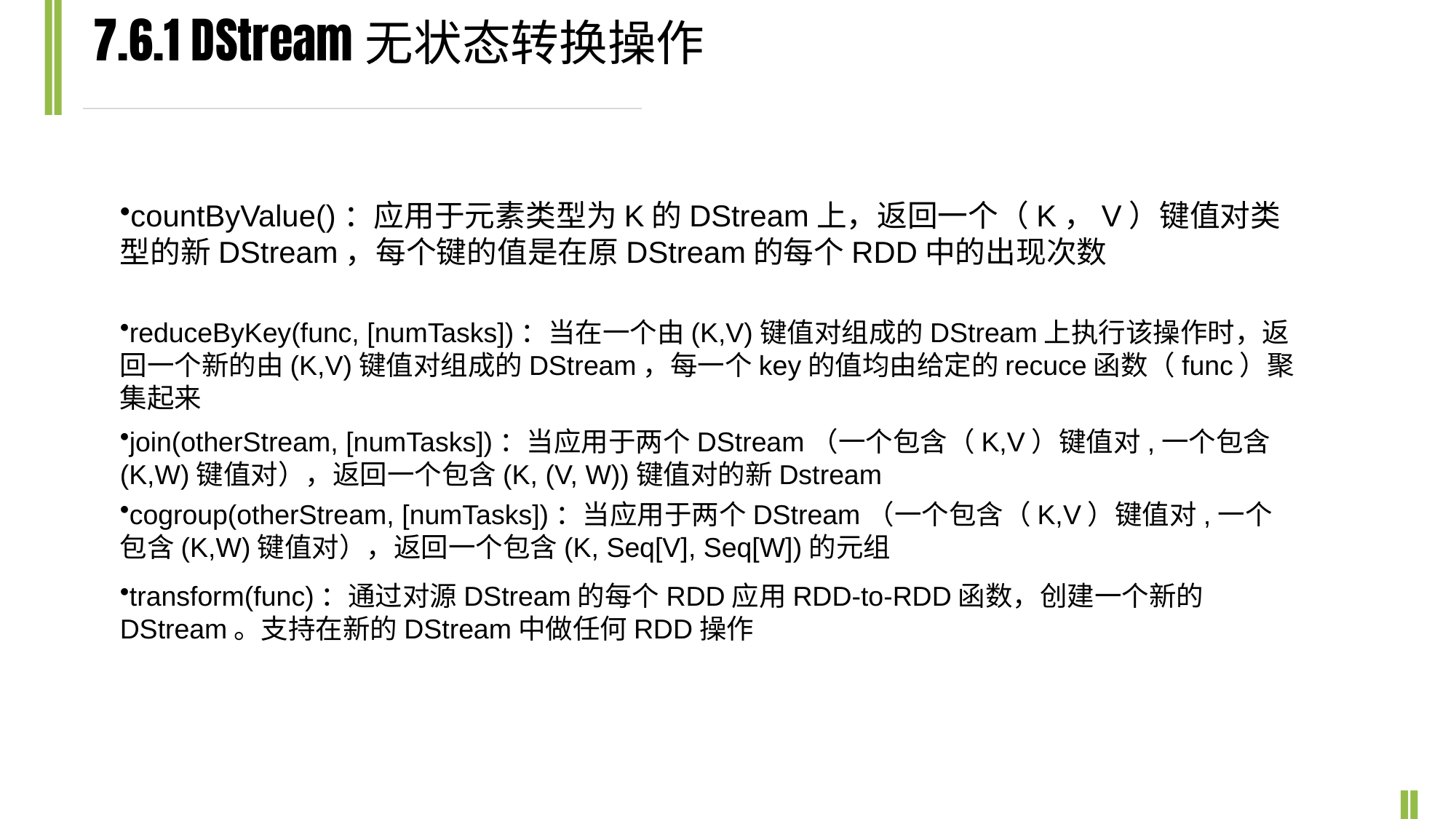

7.6.1 DStream无状态转换操作

countByValue()：应用于元素类型为K的DStream上，返回一个（K，V）键值对类型的新DStream，每个键的值是在原DStream的每个RDD中的出现次数
reduceByKey(func, [numTasks])：当在一个由(K,V)键值对组成的DStream上执行该操作时，返回一个新的由(K,V)键值对组成的DStream，每一个key的值均由给定的recuce函数（func）聚集起来
join(otherStream, [numTasks])：当应用于两个DStream（一个包含（K,V）键值对,一个包含(K,W)键值对），返回一个包含(K, (V, W))键值对的新Dstream
cogroup(otherStream, [numTasks])：当应用于两个DStream（一个包含（K,V）键值对,一个包含(K,W)键值对），返回一个包含(K, Seq[V], Seq[W])的元组
transform(func)：通过对源DStream的每个RDD应用RDD-to-RDD函数，创建一个新的DStream。支持在新的DStream中做任何RDD操作